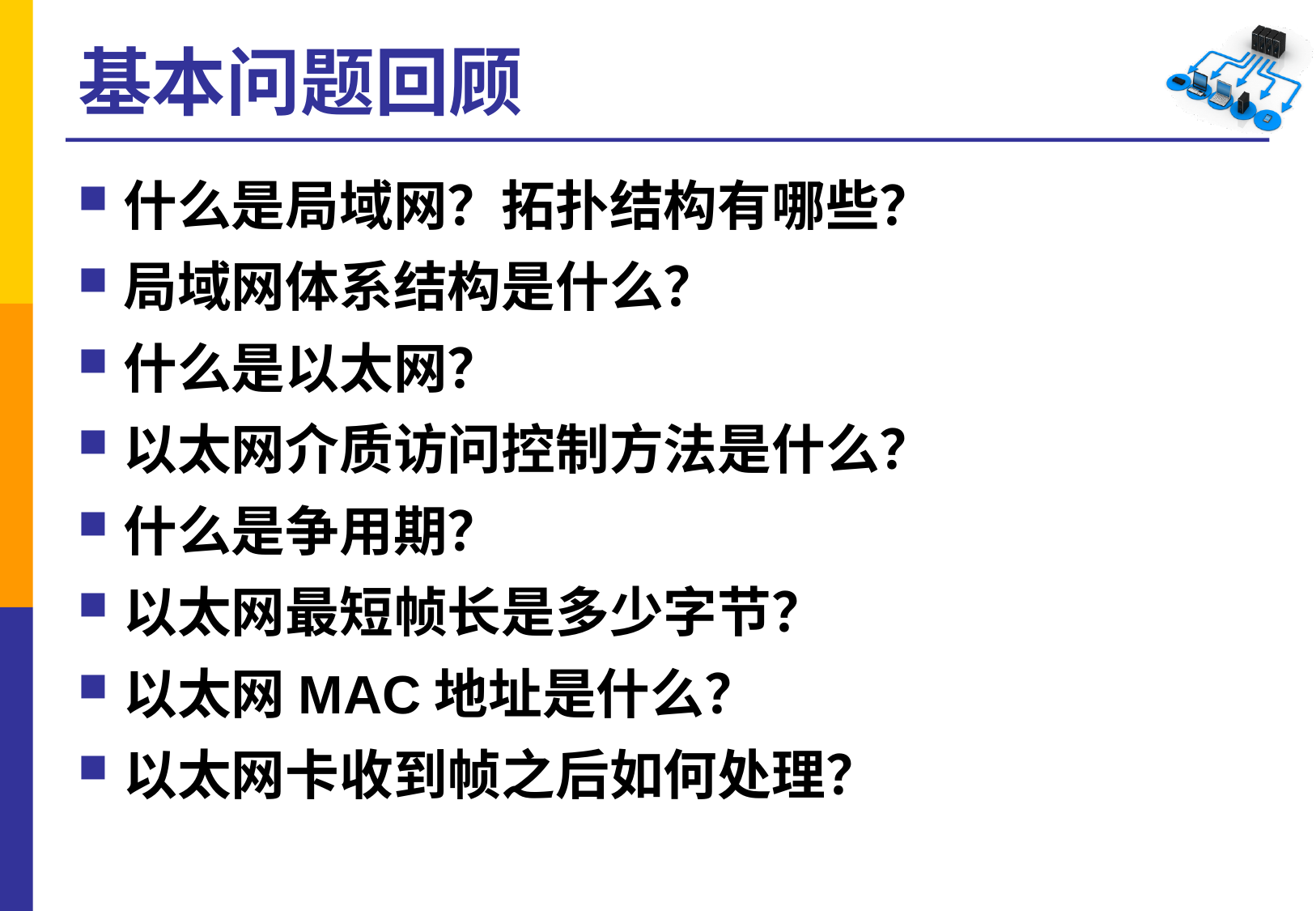

# 基本问题回顾
什么是局域网？拓扑结构有哪些？
局域网体系结构是什么？
什么是以太网？
以太网介质访问控制方法是什么？
什么是争用期？
以太网最短帧长是多少字节？
以太网MAC地址是什么？
以太网卡收到帧之后如何处理？
91